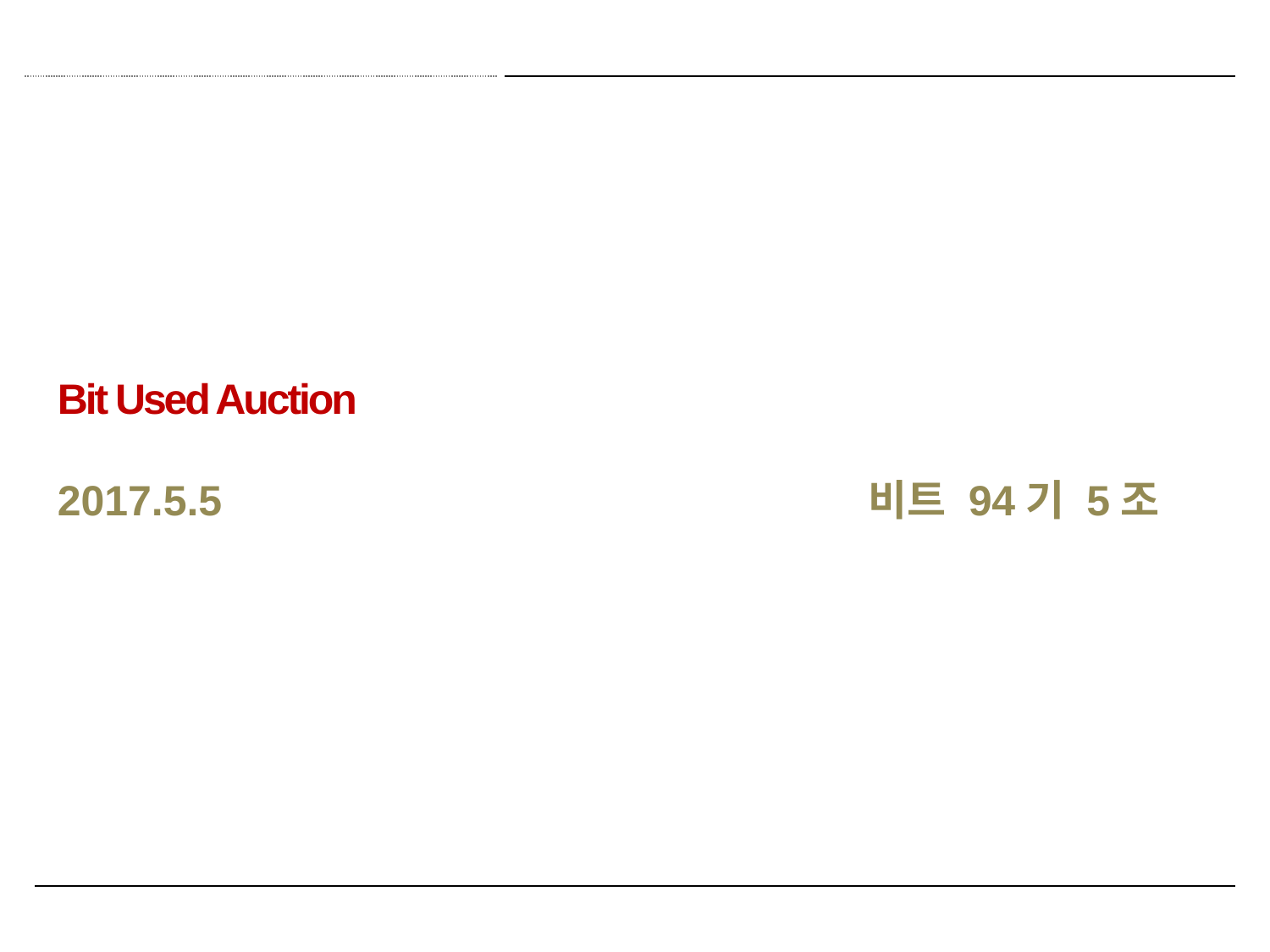

#
Bit Used Auction

2017.5.5				              비트 94기 5조